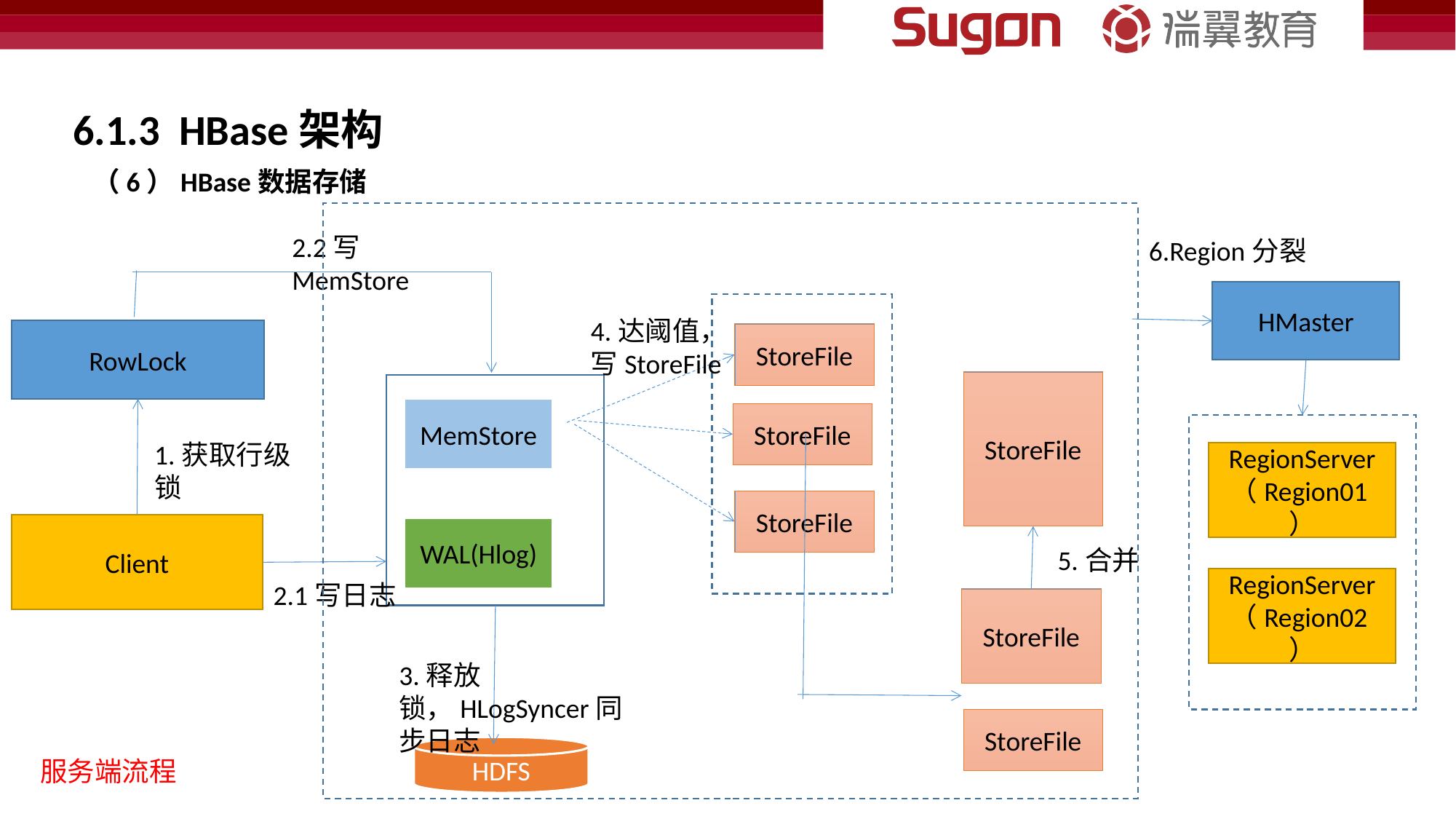

6.1.3  HBase架构
（6）HBase数据存储

HMaster
2.2写MemStore
6.Region分裂

RegionServer
（Region01）
RegionServer
（Region02）

4.达阈值，
写StoreFile
StoreFile
StoreFile
StoreFile
RowLock
1.获取行级锁
StoreFile
5.合并

MemStore
WAL(Hlog)
StoreFile
StoreFile
Client
2.1写日志
3.释放锁，HLogSyncer同步日志
HDFS
服务端流程